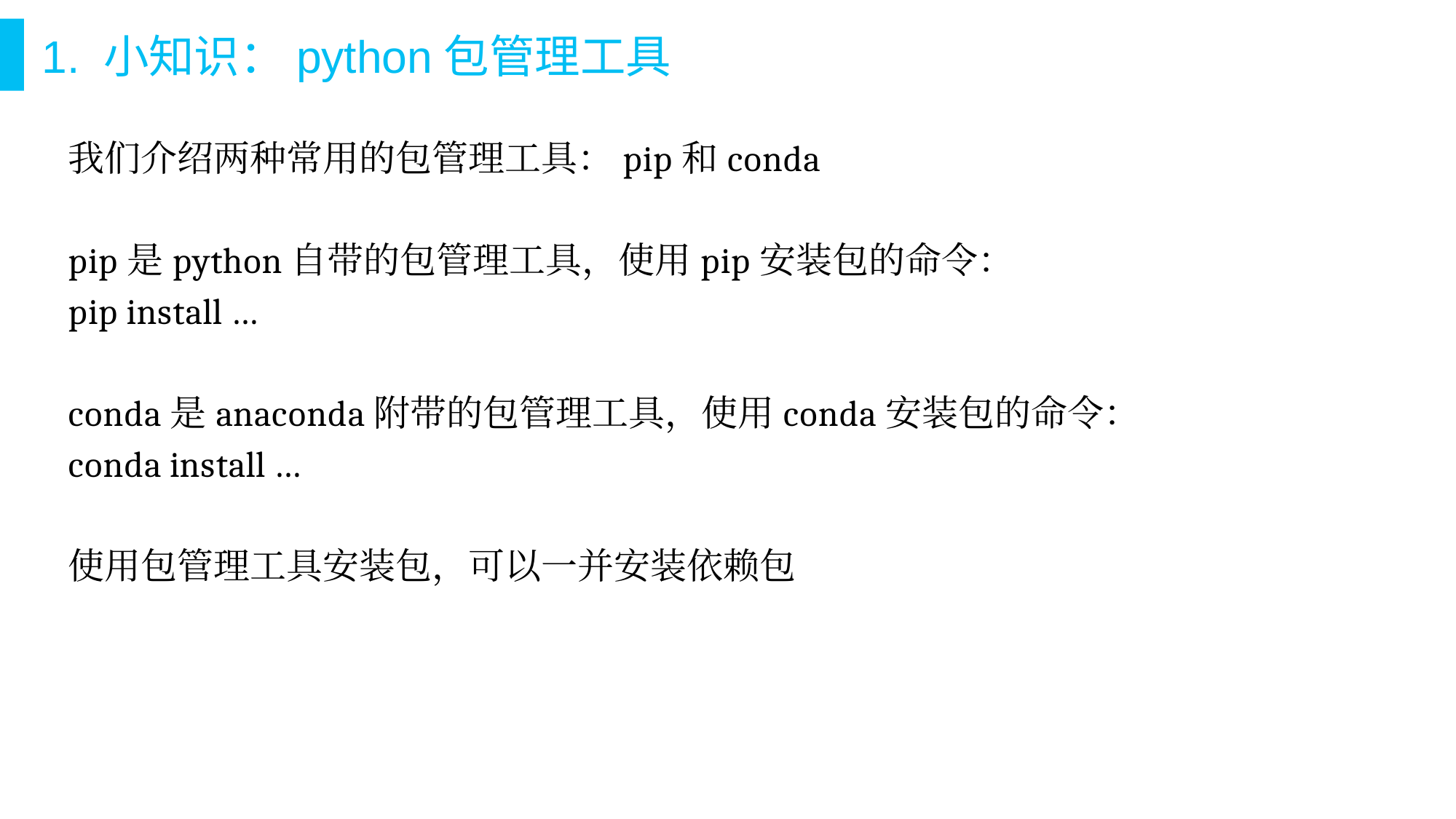

# 1. 小知识：python包管理工具
我们介绍两种常用的包管理工具：pip和conda

pip是python自带的包管理工具，使用pip安装包的命令：
pip install …

conda是anaconda附带的包管理工具，使用conda安装包的命令：
conda install …

使用包管理工具安装包，可以一并安装依赖包